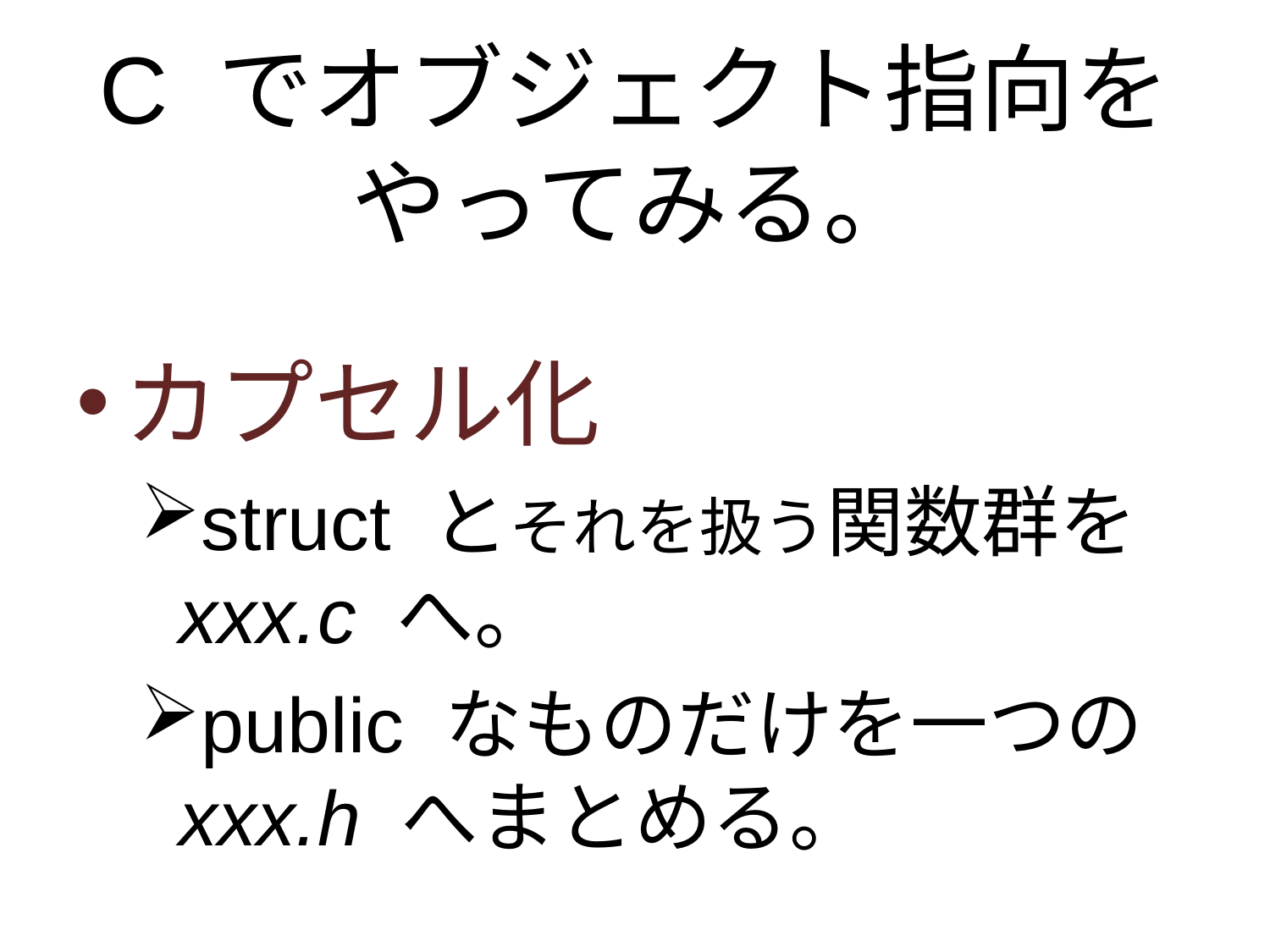

# C でオブジェクト指向をやってみる。
カプセル化
struct とそれを扱う関数群を xxx.c へ。
public なものだけを一つの xxx.h へまとめる。